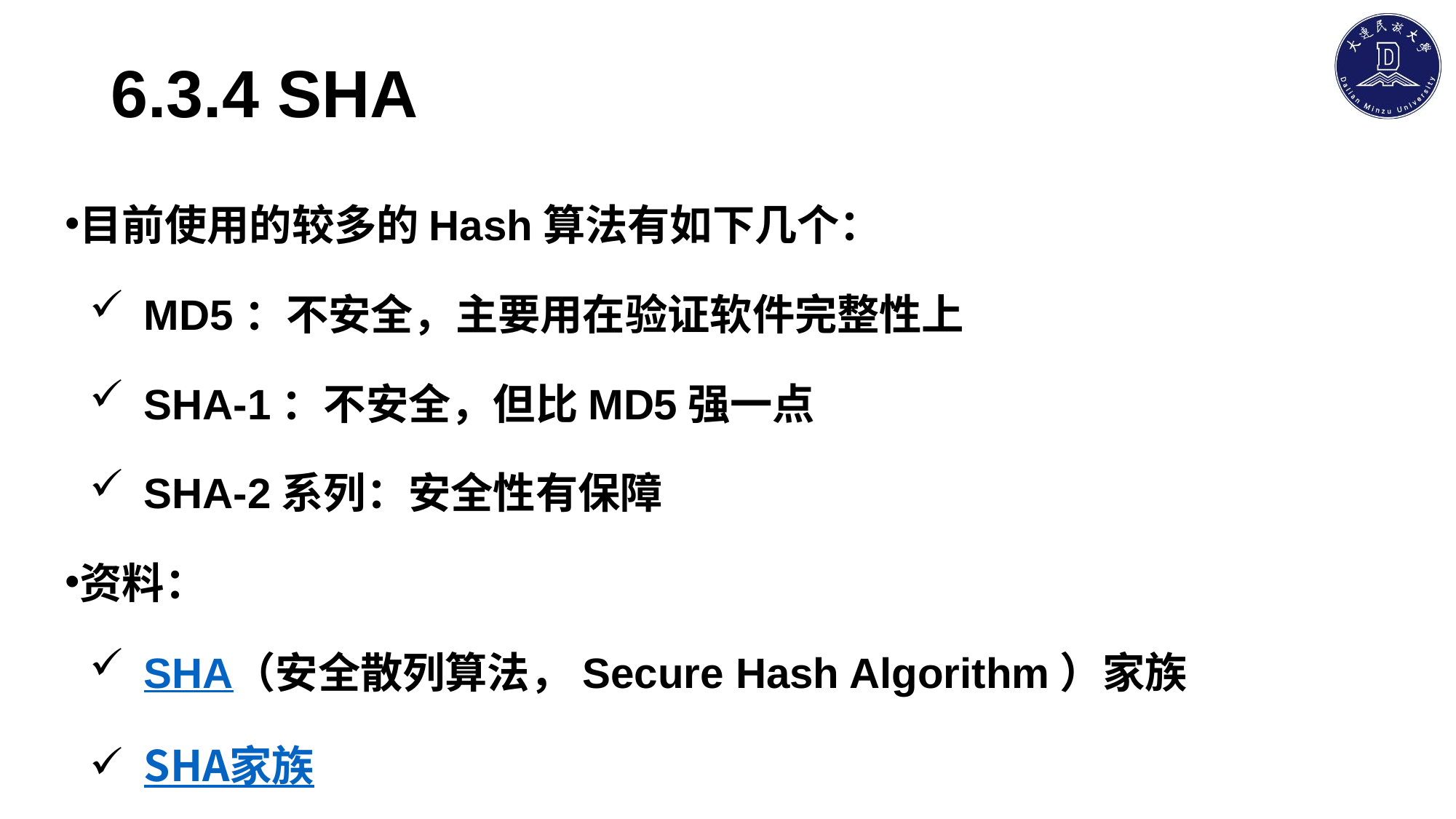

# 6.3.4 SHA
目前使用的较多的Hash算法有如下几个：
MD5：不安全，主要用在验证软件完整性上
SHA-1：不安全，但比MD5强一点
SHA-2系列：安全性有保障
资料：
SHA（安全散列算法，Secure Hash Algorithm）家族
SHA家族